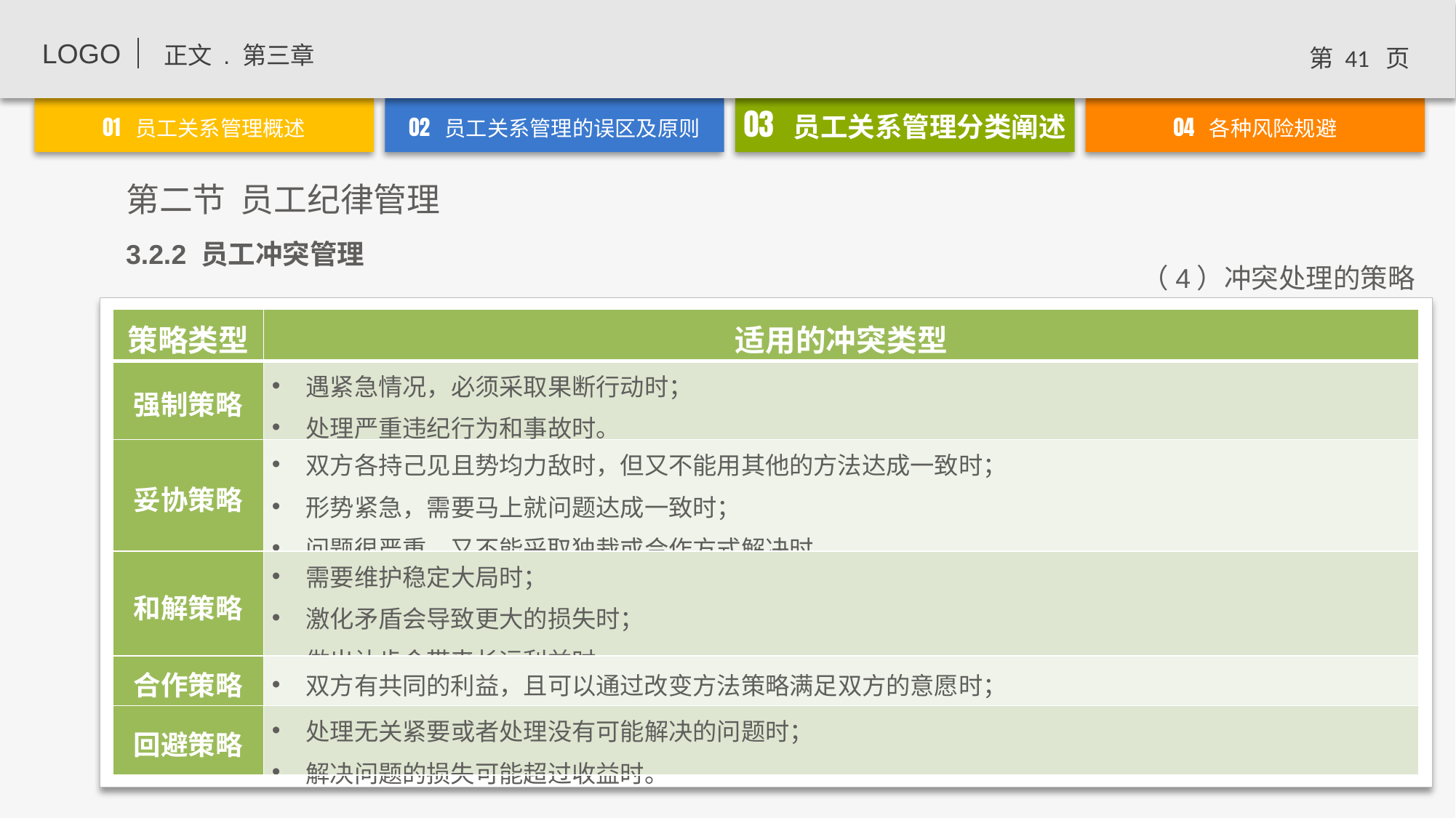

3.2.2 员工冲突管理
（4）冲突处理的策略

| 策略类型 | 适用的冲突类型 |
| --- | --- |
| 强制策略 | 遇紧急情况，必须采取果断行动时； 处理严重违纪行为和事故时。 |
| 妥协策略 | 双方各持己见且势均力敌时，但又不能用其他的方法达成一致时； 形势紧急，需要马上就问题达成一致时； 问题很严重，又不能采取独裁或合作方式解决时。 |
| 和解策略 | 需要维护稳定大局时； 激化矛盾会导致更大的损失时； 做出让步会带来长远利益时。 |
| 合作策略 | 双方有共同的利益，且可以通过改变方法策略满足双方的意愿时； |
| 回避策略 | 处理无关紧要或者处理没有可能解决的问题时； 解决问题的损失可能超过收益时。 |